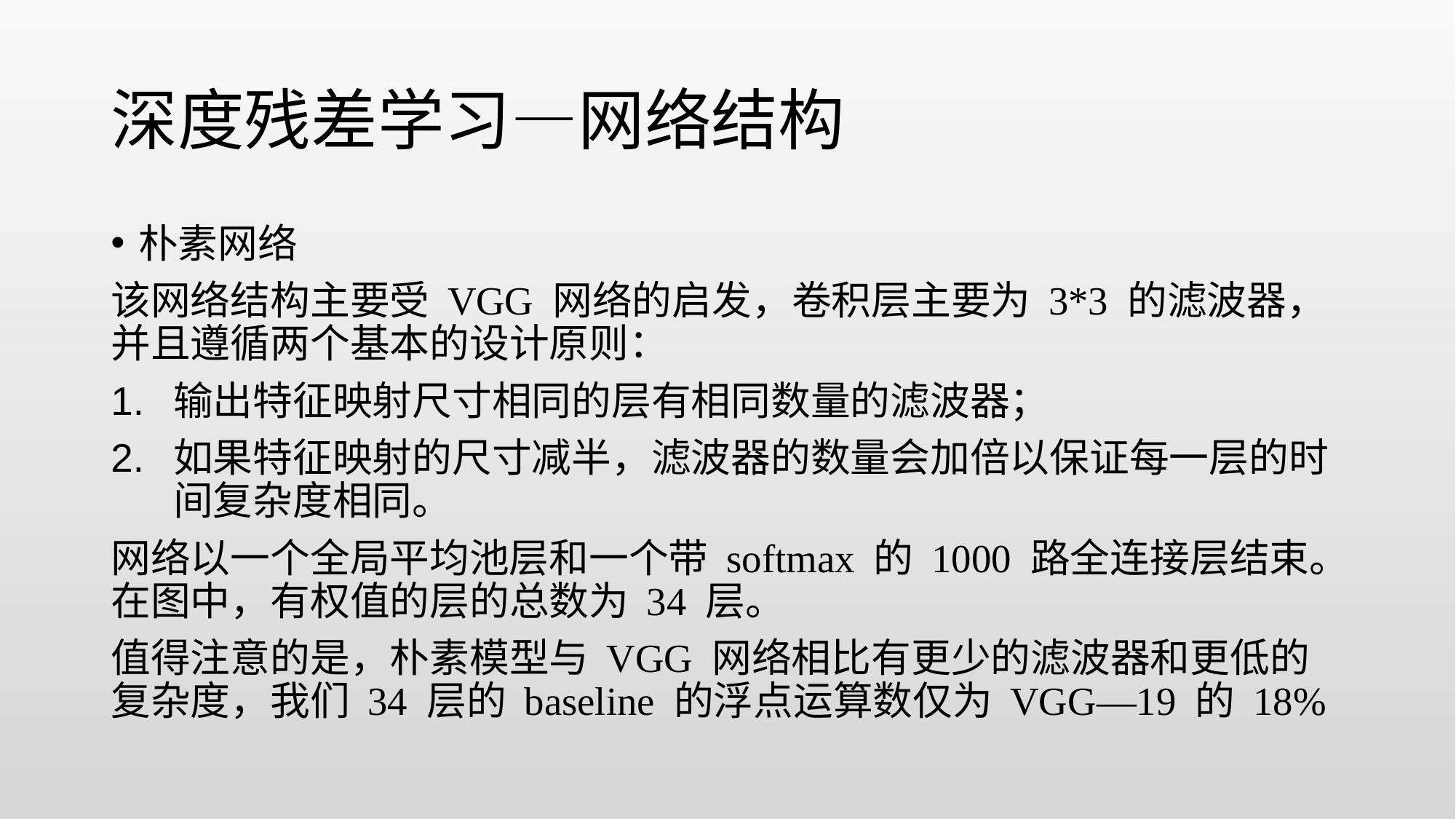

# 深度残差学习—网络结构
朴素网络
该网络结构主要受 VGG 网络的启发，卷积层主要为 3*3 的滤波器，并且遵循两个基本的设计原则：
输出特征映射尺寸相同的层有相同数量的滤波器；
如果特征映射的尺寸减半，滤波器的数量会加倍以保证每一层的时间复杂度相同。
网络以一个全局平均池层和一个带 softmax 的 1000 路全连接层结束。在图中，有权值的层的总数为 34 层。
值得注意的是，朴素模型与 VGG 网络相比有更少的滤波器和更低的复杂度，我们 34 层的 baseline 的浮点运算数仅为 VGG—19 的 18%